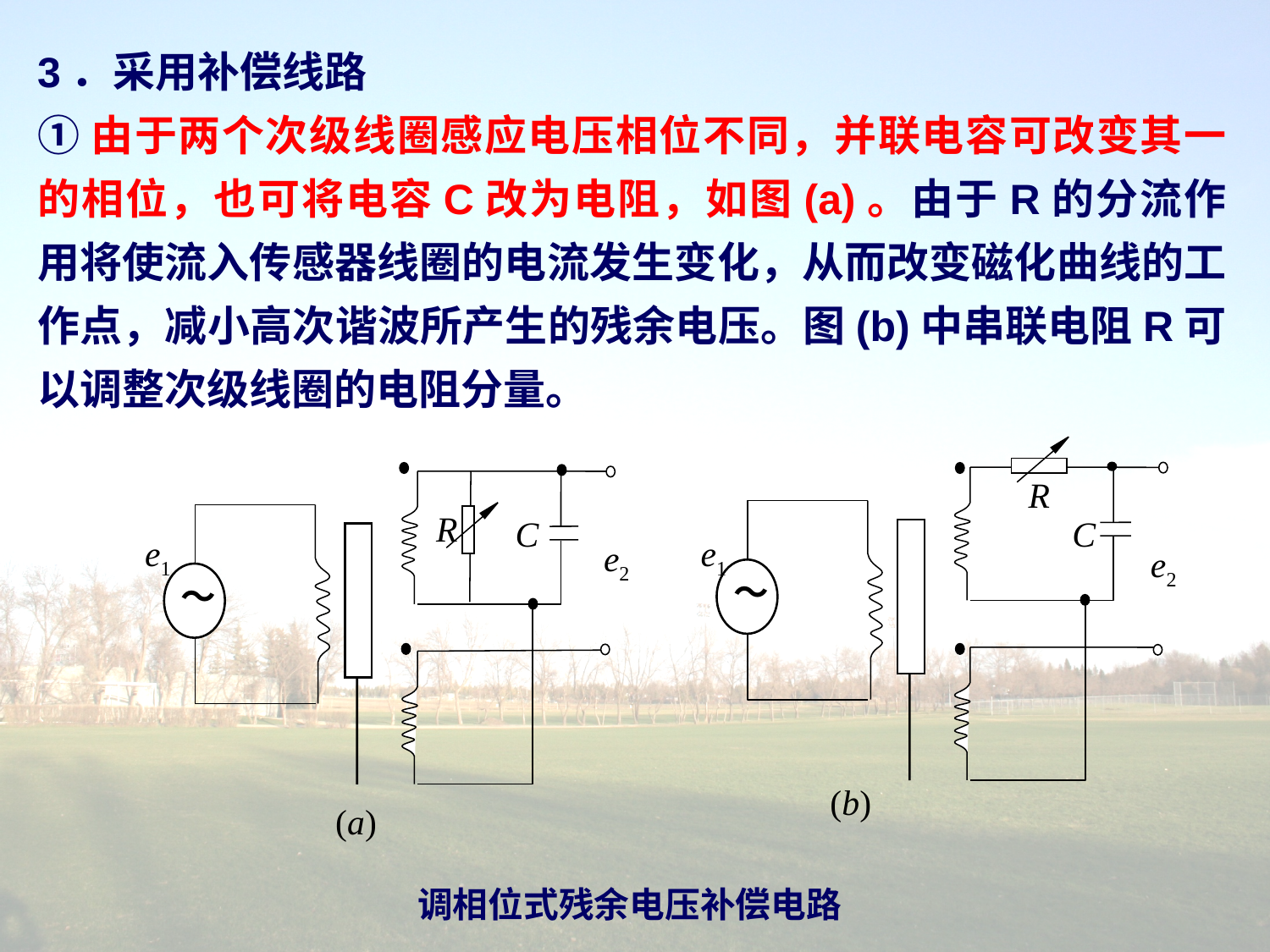

3．采用补偿线路
①由于两个次级线圈感应电压相位不同，并联电容可改变其一的相位，也可将电容C改为电阻，如图(a)。由于R的分流作用将使流入传感器线圈的电流发生变化，从而改变磁化曲线的工作点，减小高次谐波所产生的残余电压。图(b)中串联电阻R可以调整次级线圈的电阻分量。

R

R
C
C

e1
e1

e2

e2

～

～

(b)
(a)
调相位式残余电压补偿电路